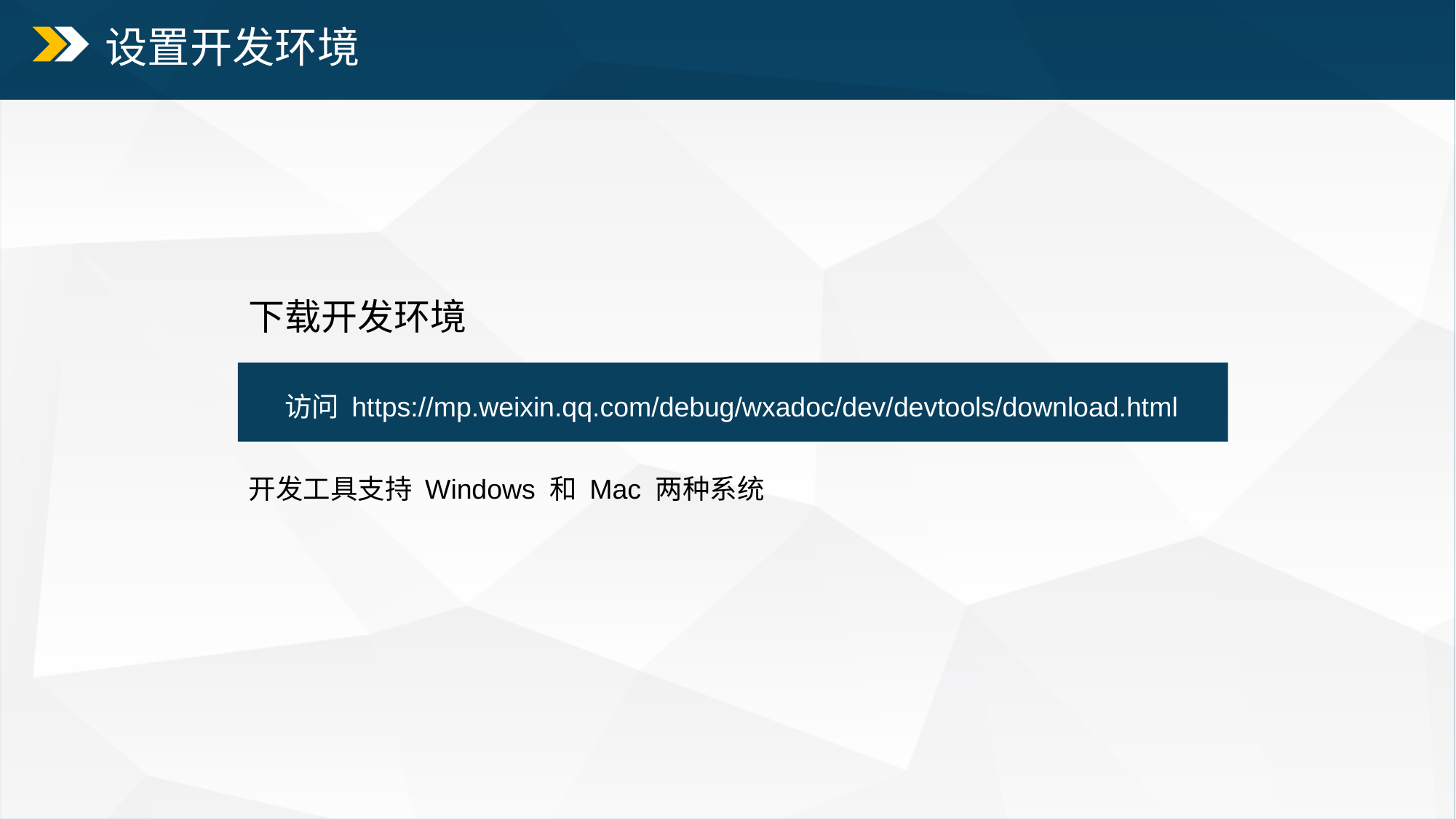

设置开发环境

下载开发环境

访问 https://mp.weixin.qq.com/debug/wxadoc/dev/devtools/download.html

开发工具支持 Windows 和 Mac 两种系统